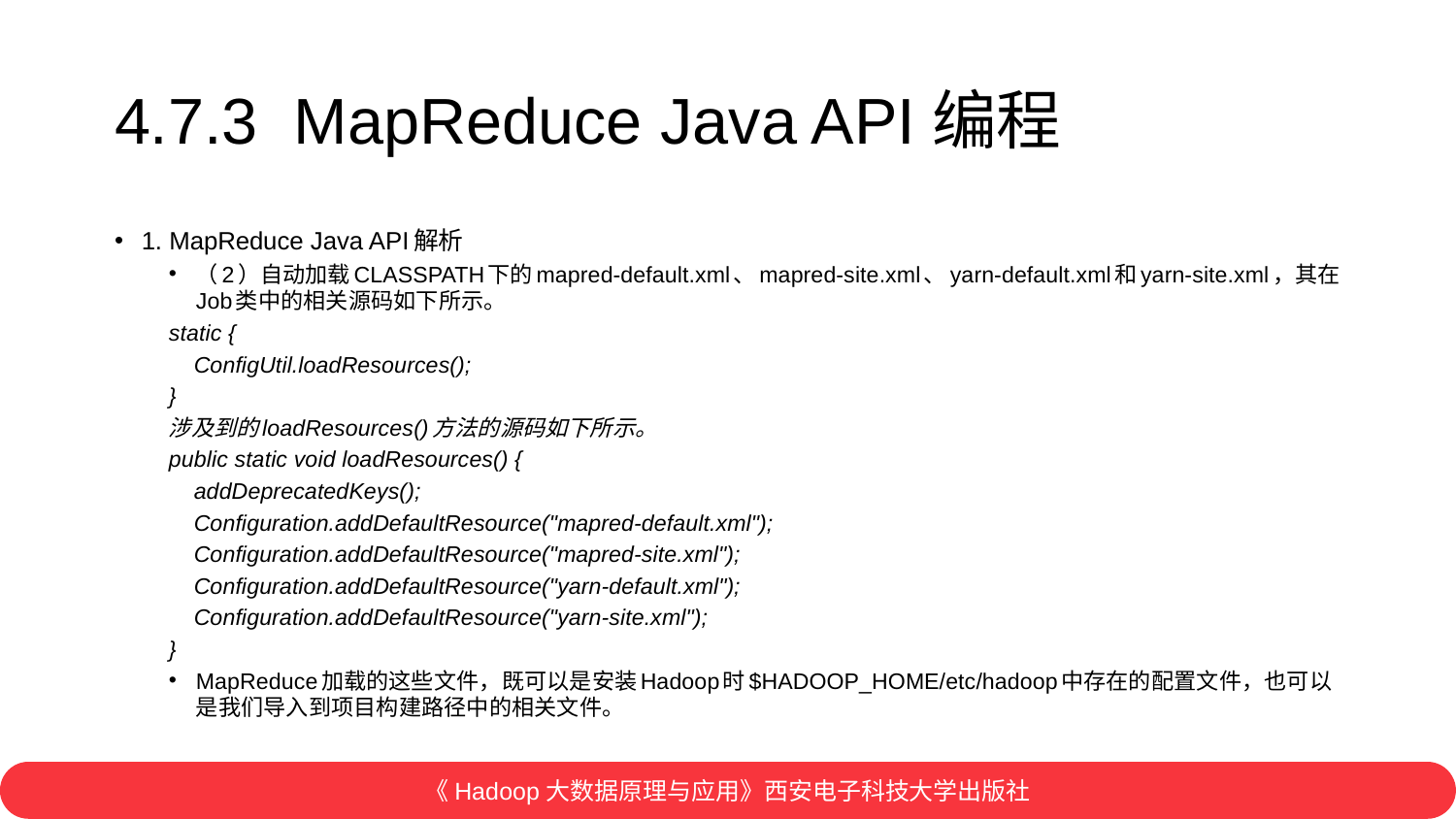

# 4.7.3  MapReduce Java API编程
1. MapReduce Java API解析
（2）自动加载CLASSPATH下的mapred-default.xml、mapred-site.xml、yarn-default.xml和yarn-site.xml，其在Job类中的相关源码如下所示。
static {
    ConfigUtil.loadResources();
}
涉及到的loadResources()方法的源码如下所示。
public static void loadResources() {
    addDeprecatedKeys();
    Configuration.addDefaultResource("mapred-default.xml");
    Configuration.addDefaultResource("mapred-site.xml");
    Configuration.addDefaultResource("yarn-default.xml");
    Configuration.addDefaultResource("yarn-site.xml");
}
MapReduce加载的这些文件，既可以是安装Hadoop时$HADOOP_HOME/etc/hadoop中存在的配置文件，也可以是我们导入到项目构建路径中的相关文件。